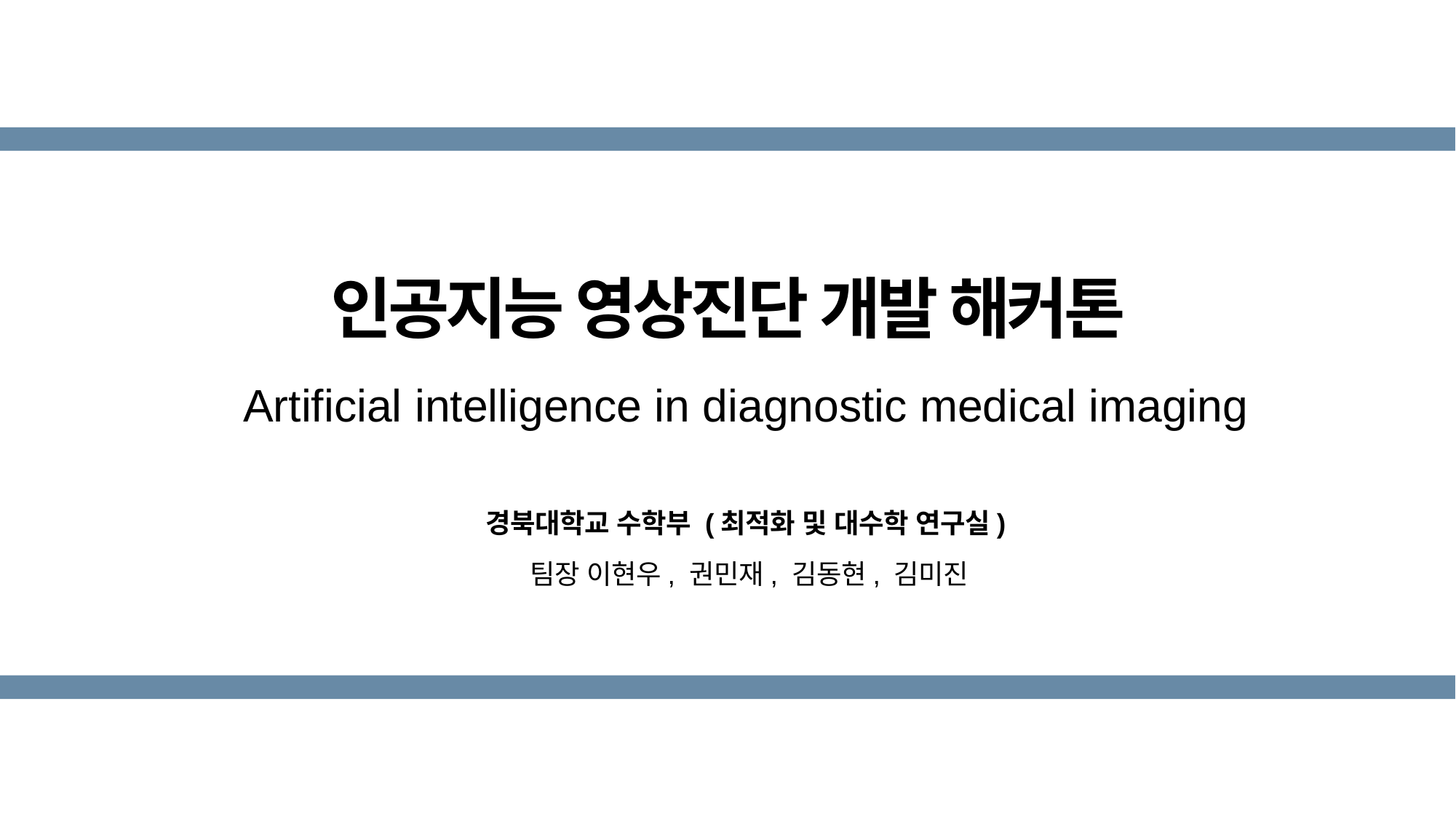

# 인공지능 영상진단 개발 해커톤
Artificial intelligence in diagnostic medical imaging
 경북대학교 수학부 (최적화 및 대수학 연구실)
	팀장 이현우, 권민재, 김동현, 김미진